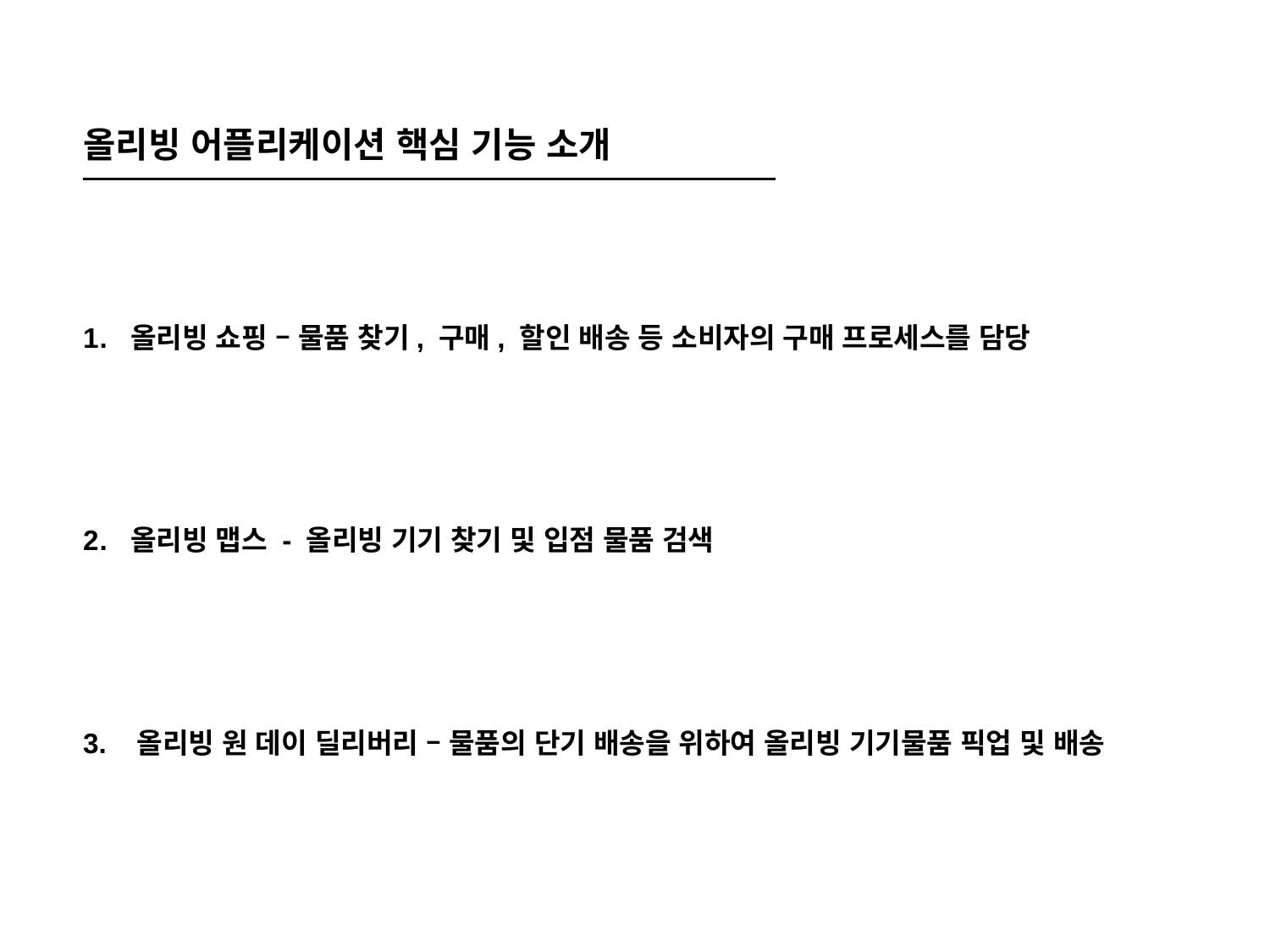

올리빙 어플리케이션 핵심 기능 소개
올리빙 쇼핑 – 물품 찾기, 구매, 할인 배송 등 소비자의 구매 프로세스를 담당

올리빙 맵스 - 올리빙 기기 찾기 및 입점 물품 검색

3.   올리빙 원 데이 딜리버리 – 물품의 단기 배송을 위하여 올리빙 기기물품 픽업 및 배송